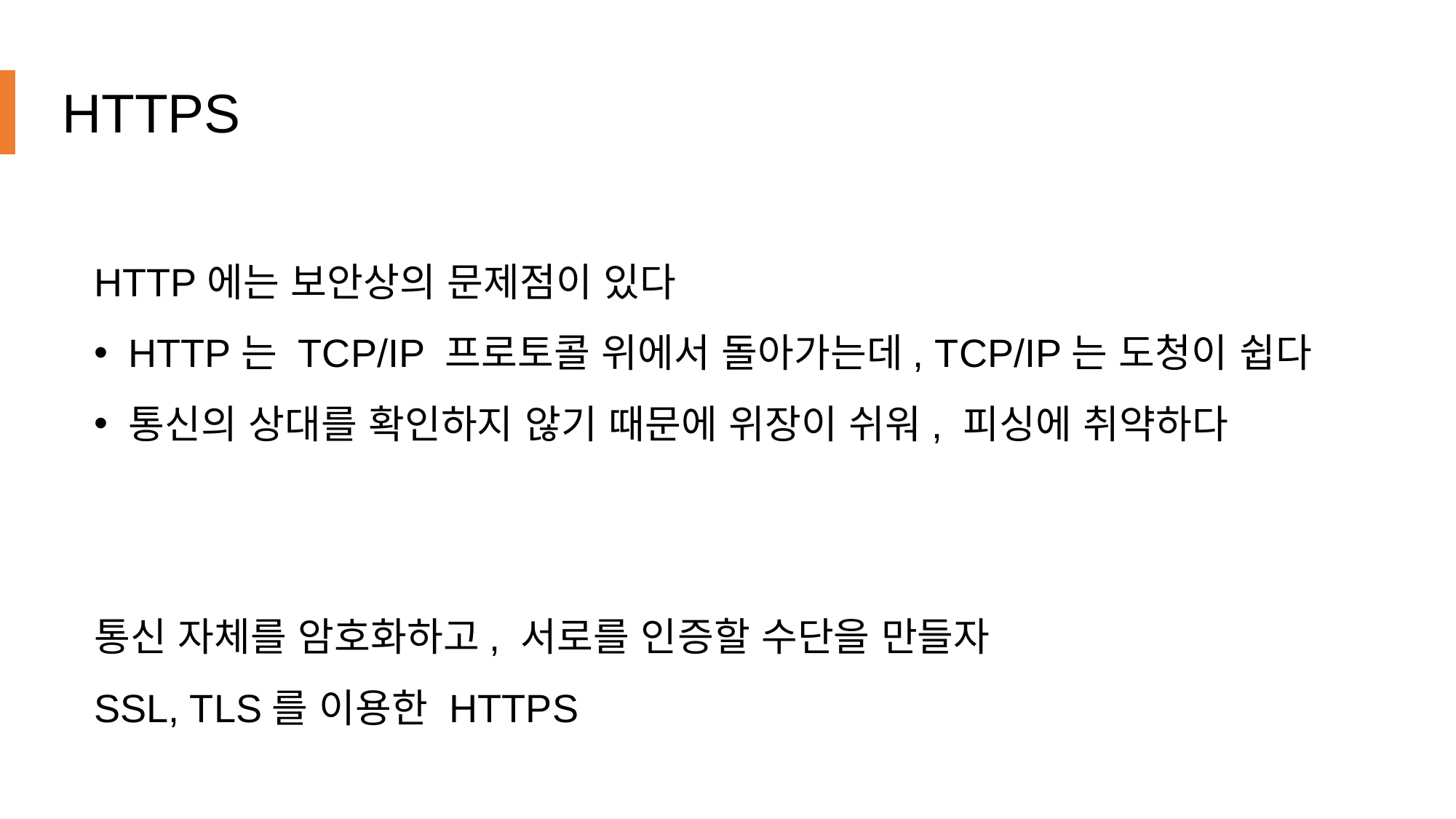

# HTTPS

HTTP에는 보안상의 문제점이 있다
HTTP는 TCP/IP 프로토콜 위에서 돌아가는데, TCP/IP는 도청이 쉽다
통신의 상대를 확인하지 않기 때문에 위장이 쉬워, 피싱에 취약하다

통신 자체를 암호화하고, 서로를 인증할 수단을 만들자
SSL, TLS를 이용한 HTTPS